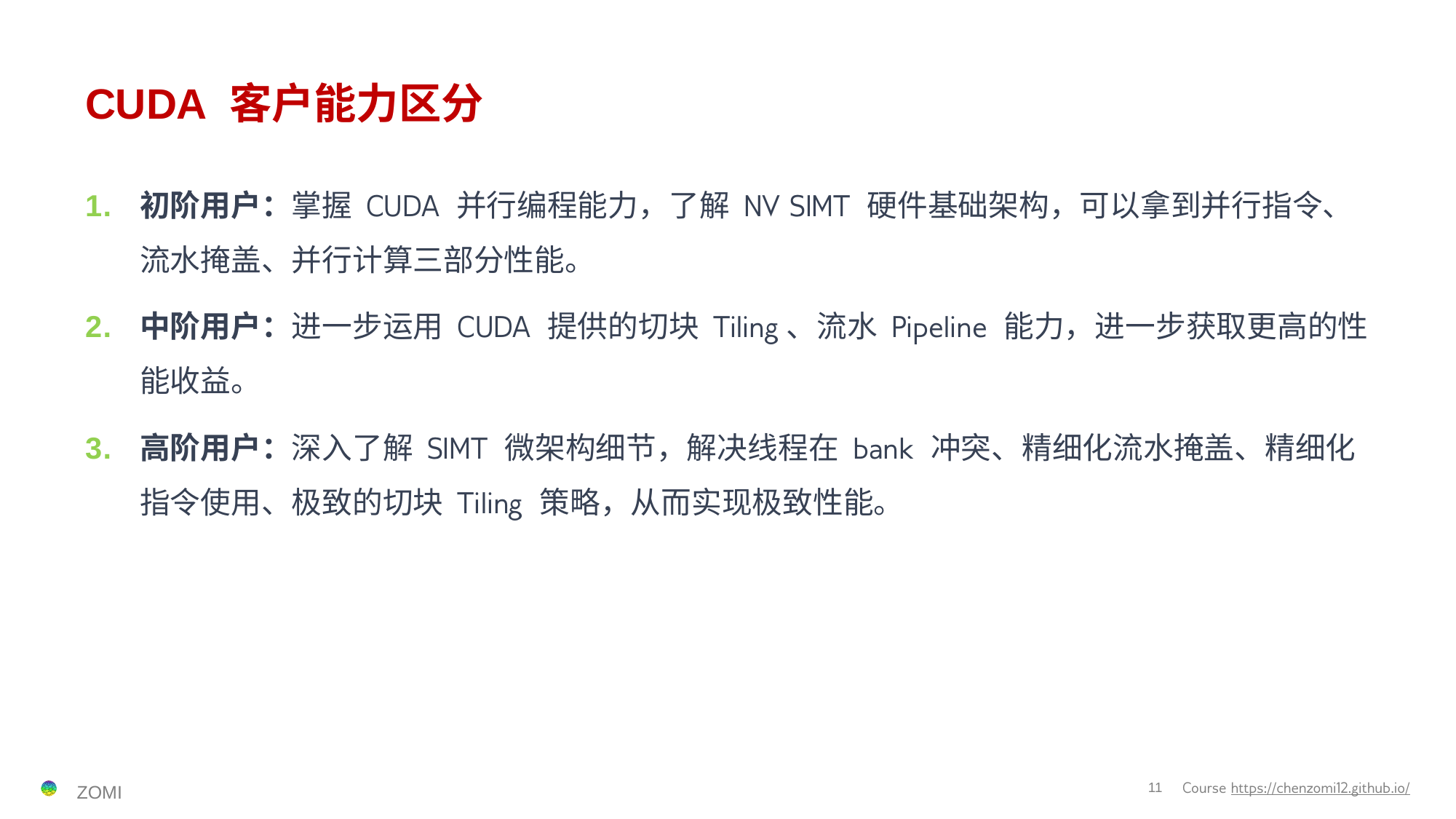

# CUDA 客户能力区分
初阶用户：掌握 CUDA 并行编程能力，了解 NV SIMT 硬件基础架构，可以拿到并行指令、流水掩盖、并行计算三部分性能。
中阶用户：进一步运用 CUDA 提供的切块 Tiling、流水 Pipeline 能力，进一步获取更高的性能收益。
高阶用户：深入了解 SIMT 微架构细节，解决线程在 bank 冲突、精细化流水掩盖、精细化指令使用、极致的切块 Tiling 策略，从而实现极致性能。